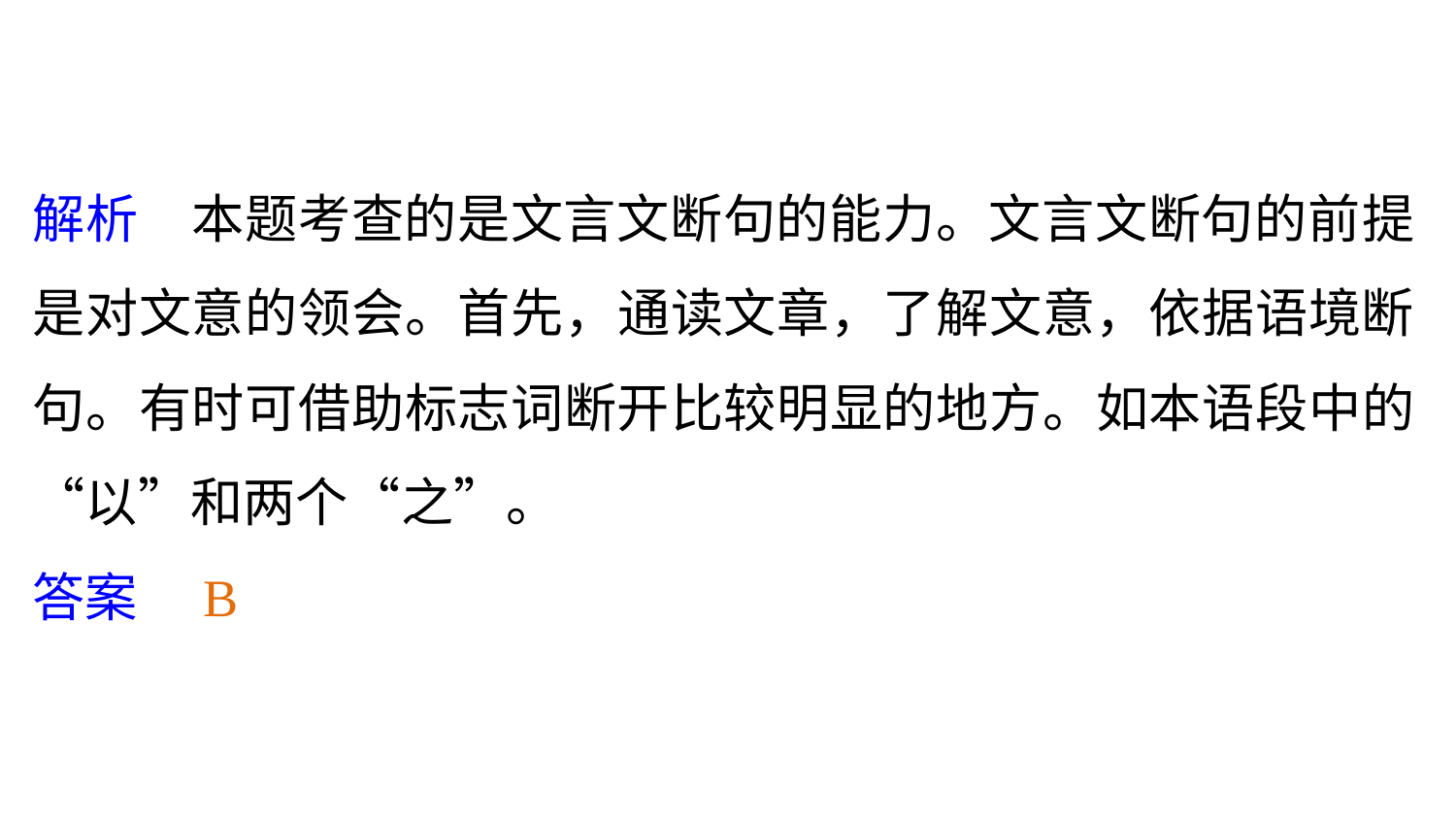

解析　本题考查的是文言文断句的能力。文言文断句的前提是对文意的领会。首先，通读文章，了解文意，依据语境断句。有时可借助标志词断开比较明显的地方。如本语段中的“以”和两个“之”。
答案　B